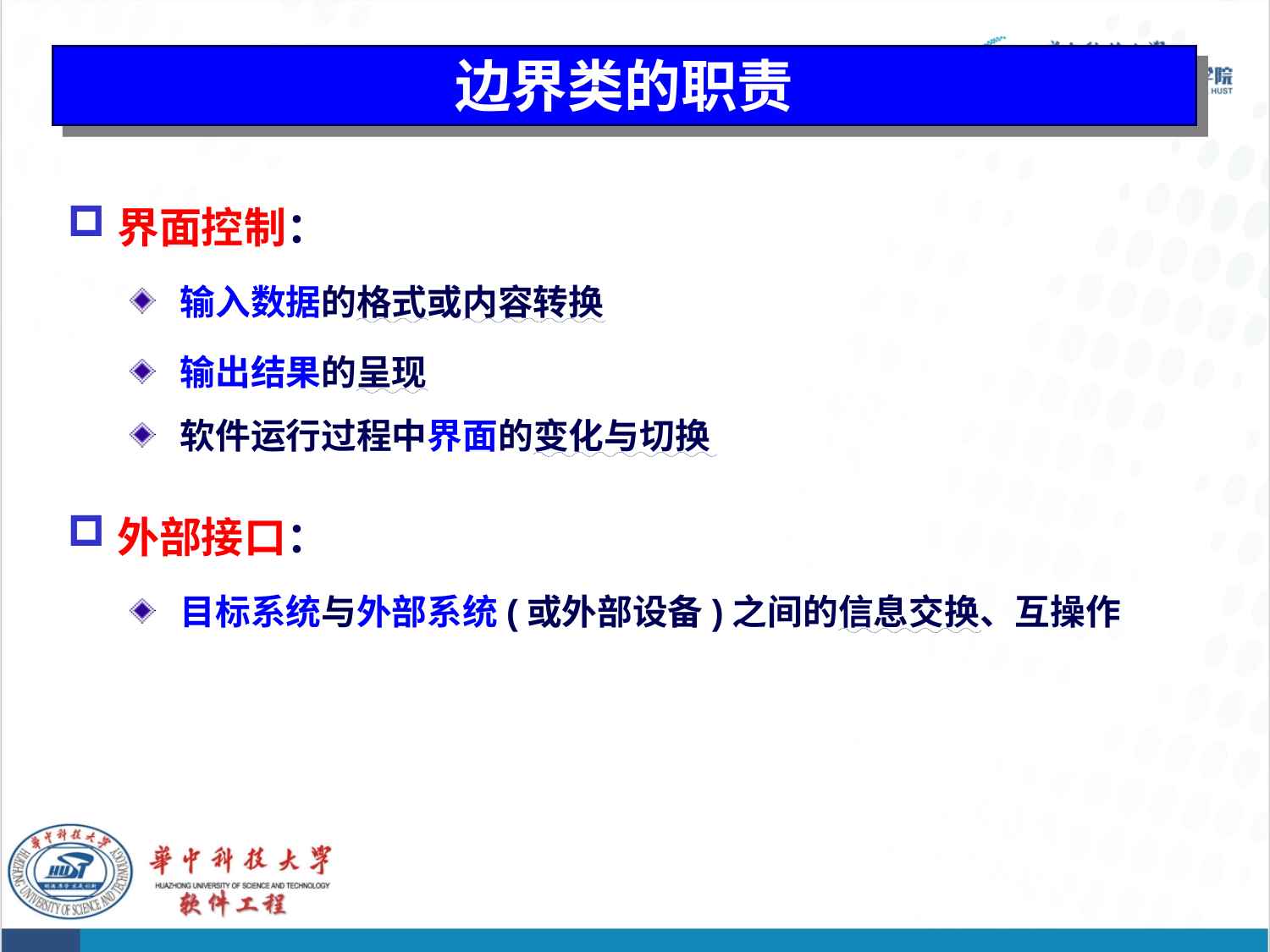

# 边界类的职责
界面控制：
输入数据的格式或内容转换
输出结果的呈现
软件运行过程中界面的变化与切换
外部接口：
目标系统与外部系统(或外部设备)之间的信息交换、互操作